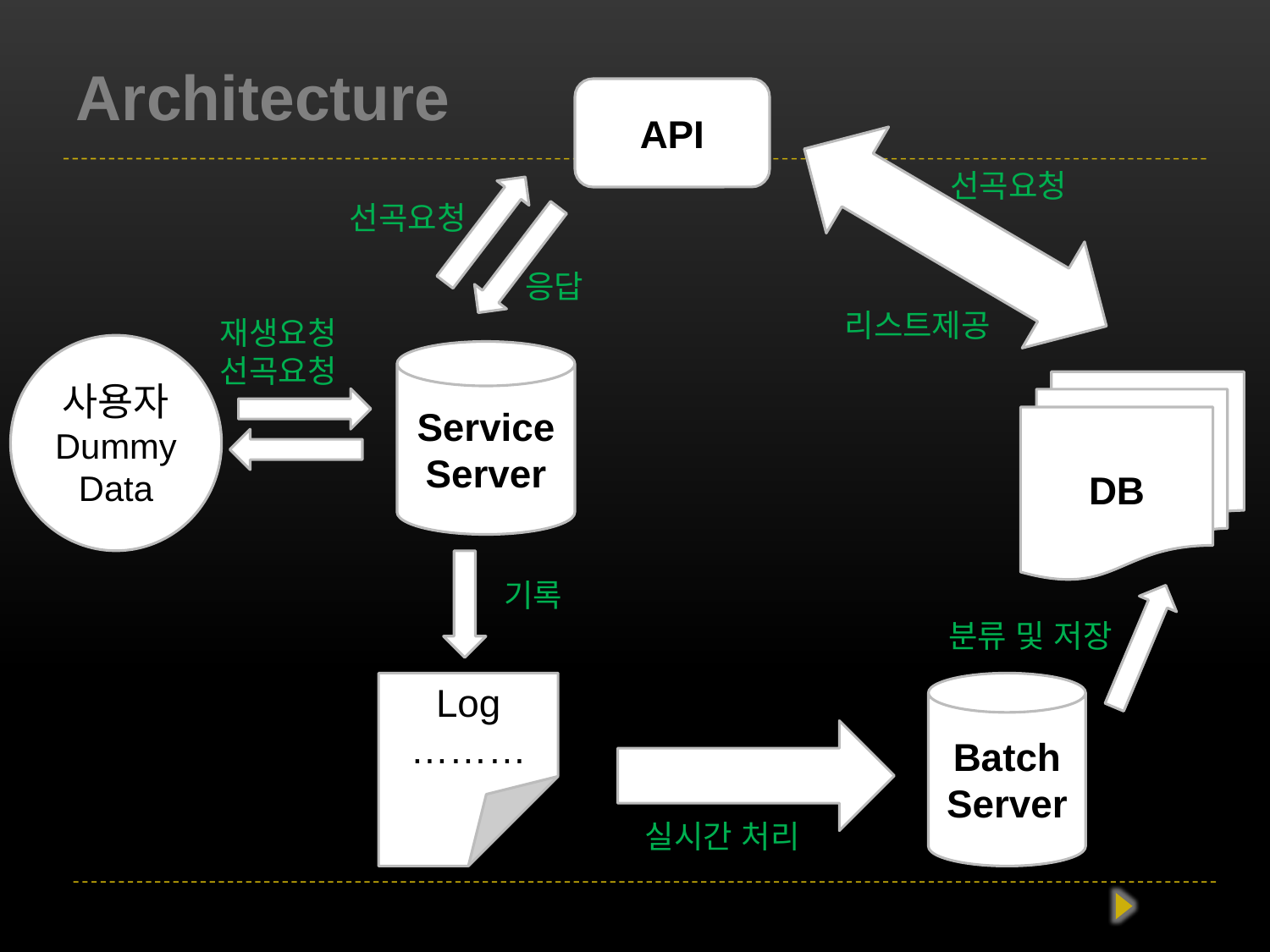

Architecture
API
선곡요청

선곡요청

응답
리스트제공
재생요청
선곡요청
사용자
Dummy
Data
Service
Server
DB

기록

분류 및 저장

Log
………
Batch
Server

실시간 처리
Project2 Spring, 2017; Spec
14